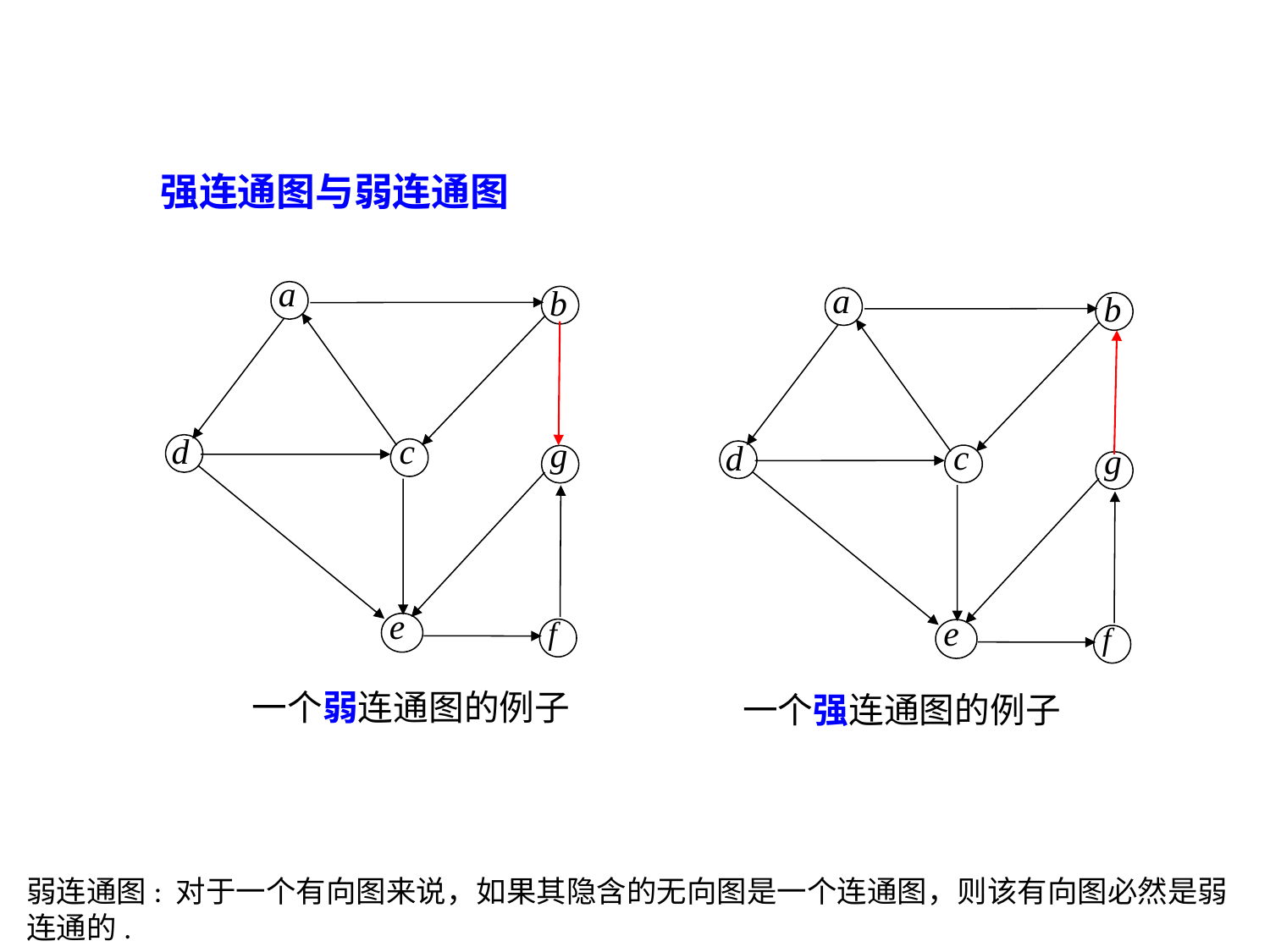

强连通图与弱连通图

a
a
b
b

c
d
g
c
d
g

e
e
f
f

一个弱连通图的例子
一个强连通图的例子
弱连通图: 对于一个有向图来说，如果其隐含的无向图是一个连通图，则该有向图必然是弱连通的.